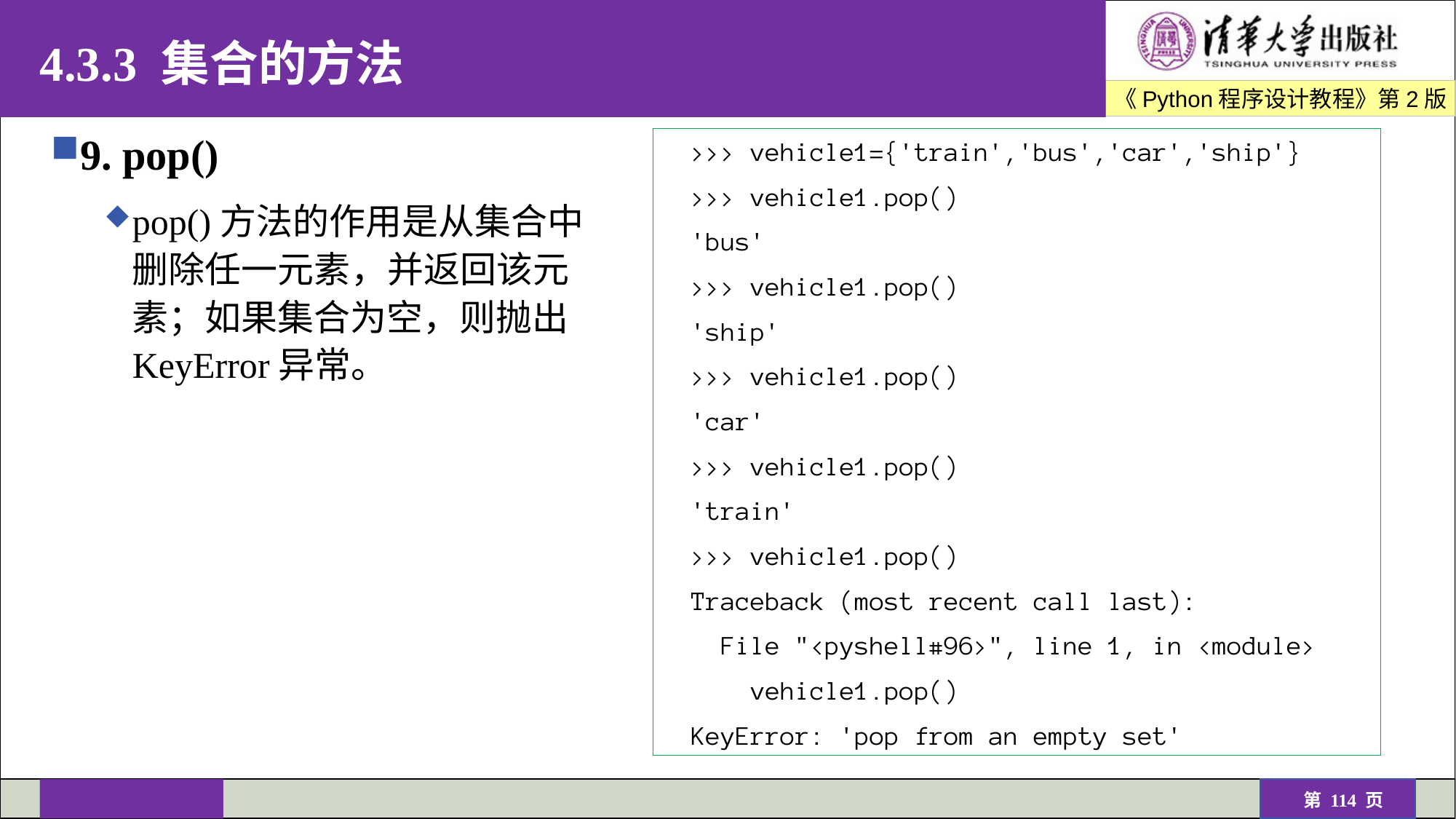

# 4.3.3 集合的方法
9. pop()
pop()方法的作用是从集合中删除任一元素，并返回该元素；如果集合为空，则抛出KeyError异常。
>>> vehicle1={'train','bus','car','ship'}
>>> vehicle1.pop()
'bus'
>>> vehicle1.pop()
'ship'
>>> vehicle1.pop()
'car'
>>> vehicle1.pop()
'train'
>>> vehicle1.pop()
Traceback (most recent call last):
  File "<pyshell#96>", line 1, in <module>
    vehicle1.pop()
KeyError: 'pop from an empty set'